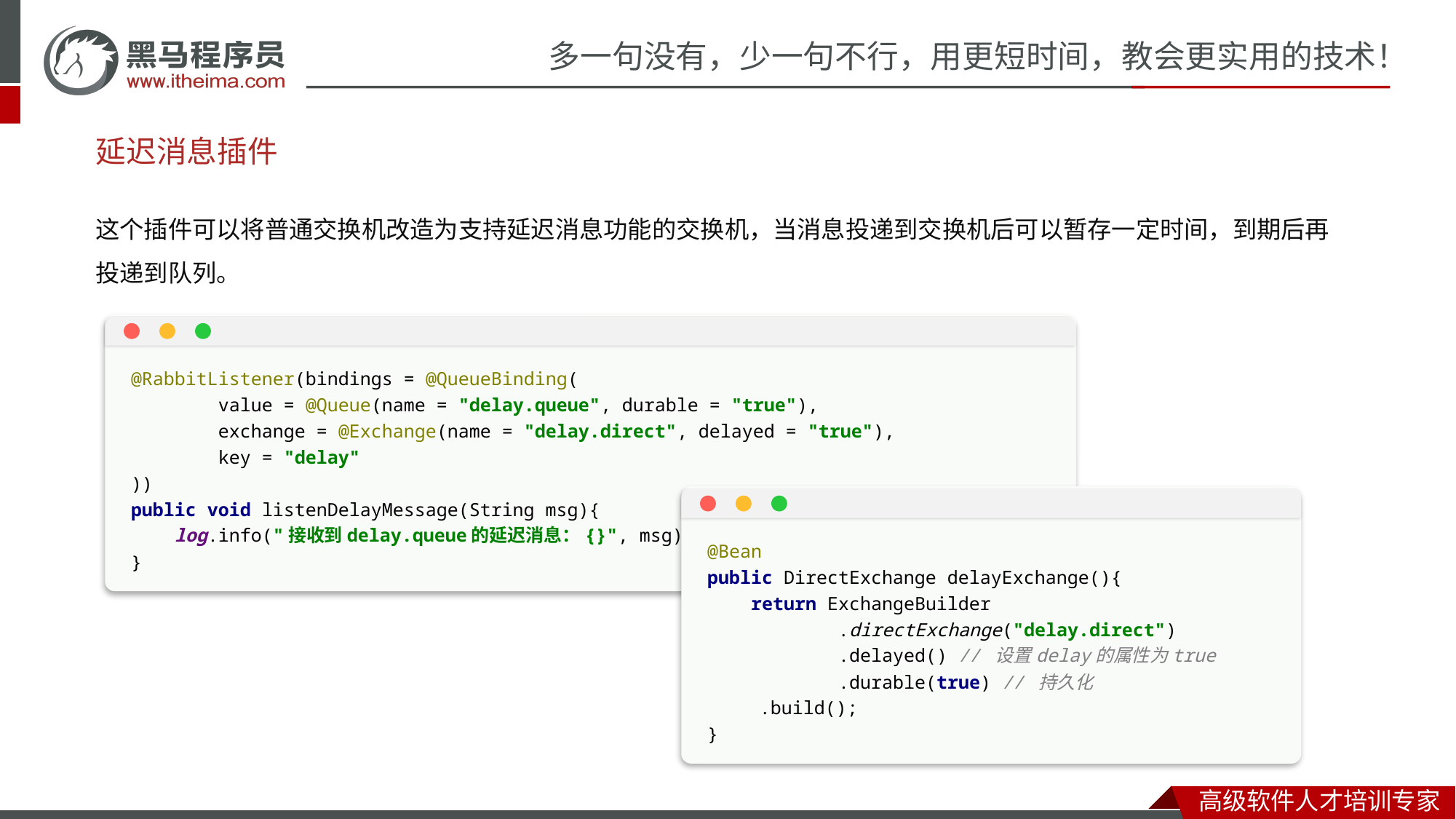

# 延迟消息插件
这个插件可以将普通交换机改造为支持延迟消息功能的交换机，当消息投递到交换机后可以暂存一定时间，到期后再投递到队列。

@RabbitListener(bindings = @QueueBinding(
        value = @Queue(name = "delay.queue", durable = "true"),
        exchange = @Exchange(name = "delay.direct", delayed = "true"),
        key = "delay"
))
public void listenDelayMessage(String msg){
    log.info("接收到delay.queue的延迟消息：{}", msg);
}

@Bean
public DirectExchange delayExchange(){
    return ExchangeBuilder
            .directExchange("delay.direct")
            .delayed() // 设置delay的属性为true
            .durable(true) // 持久化
            .build();
}